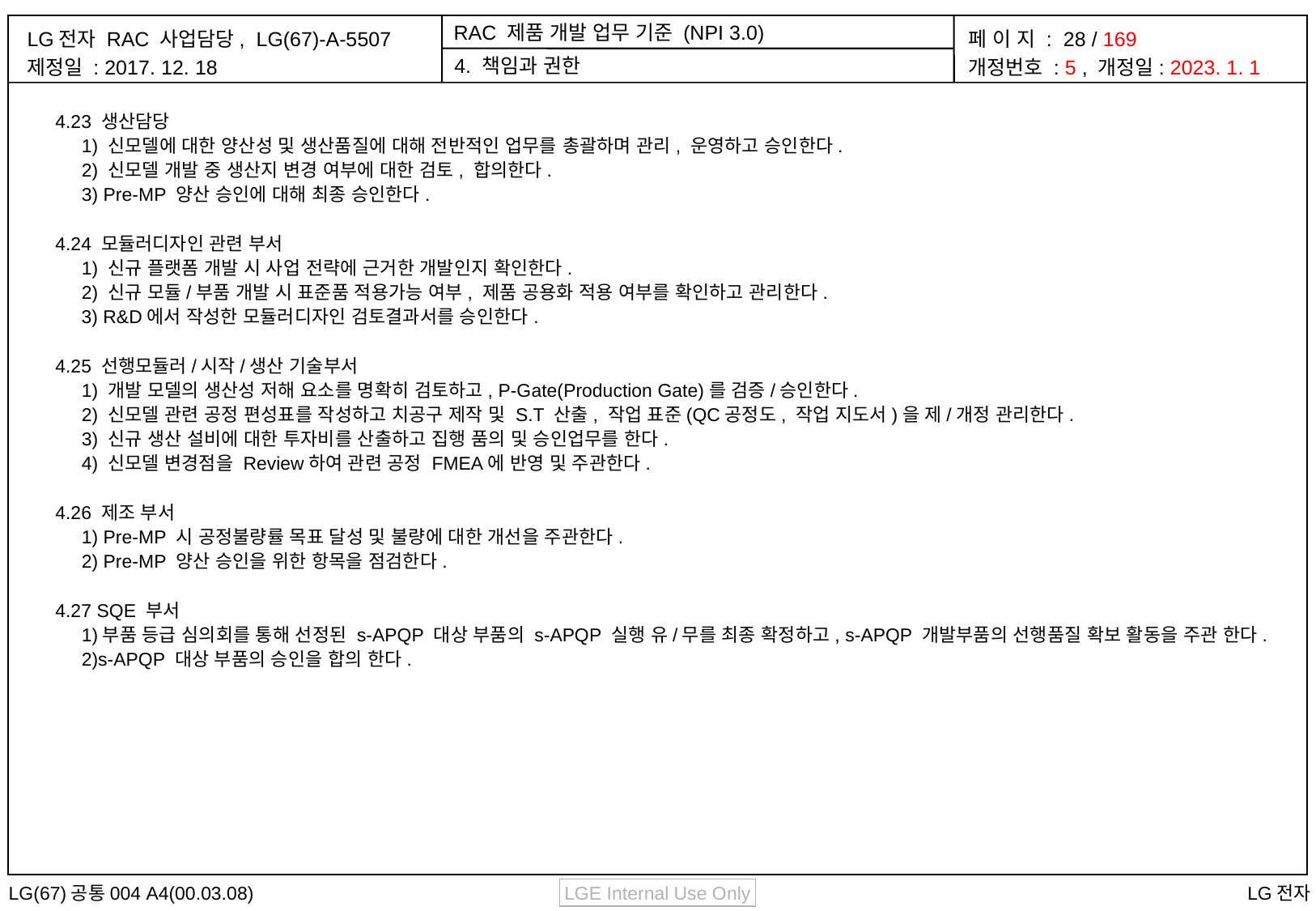

4. 책임과 권한
     4.23 생산담당
          1) 신모델에 대한 양산성 및 생산품질에 대해 전반적인 업무를 총괄하며 관리, 운영하고 승인한다.
          2) 신모델 개발 중 생산지 변경 여부에 대한 검토, 합의한다.
          3) Pre-MP 양산 승인에 대해 최종 승인한다.

     4.24 모듈러디자인 관련 부서
          1) 신규 플랫폼 개발 시 사업 전략에 근거한 개발인지 확인한다.
          2) 신규 모듈/부품 개발 시 표준품 적용가능 여부, 제품 공용화 적용 여부를 확인하고 관리한다.
          3) R&D에서 작성한 모듈러디자인 검토결과서를 승인한다.

     4.25 선행모듈러/시작/생산 기술부서
          1) 개발 모델의 생산성 저해 요소를 명확히 검토하고, P-Gate(Production Gate)를 검증/승인한다.
          2) 신모델 관련 공정 편성표를 작성하고 치공구 제작 및 S.T 산출, 작업 표준(QC공정도, 작업 지도서)을 제/개정 관리한다.
          3) 신규 생산 설비에 대한 투자비를 산출하고 집행 품의 및 승인업무를 한다.
          4) 신모델 변경점을 Review하여 관련 공정 FMEA에 반영 및 주관한다.

     4.26 제조 부서
          1) Pre-MP 시 공정불량률 목표 달성 및 불량에 대한 개선을 주관한다.
          2) Pre-MP 양산 승인을 위한 항목을 점검한다.

     4.27 SQE 부서
          1)부품 등급 심의회를 통해 선정된 s-APQP 대상 부품의 s-APQP 실행 유/무를 최종 확정하고, s-APQP 개발부품의 선행품질 확보 활동을 주관 한다.
          2)s-APQP 대상 부품의 승인을 합의 한다.